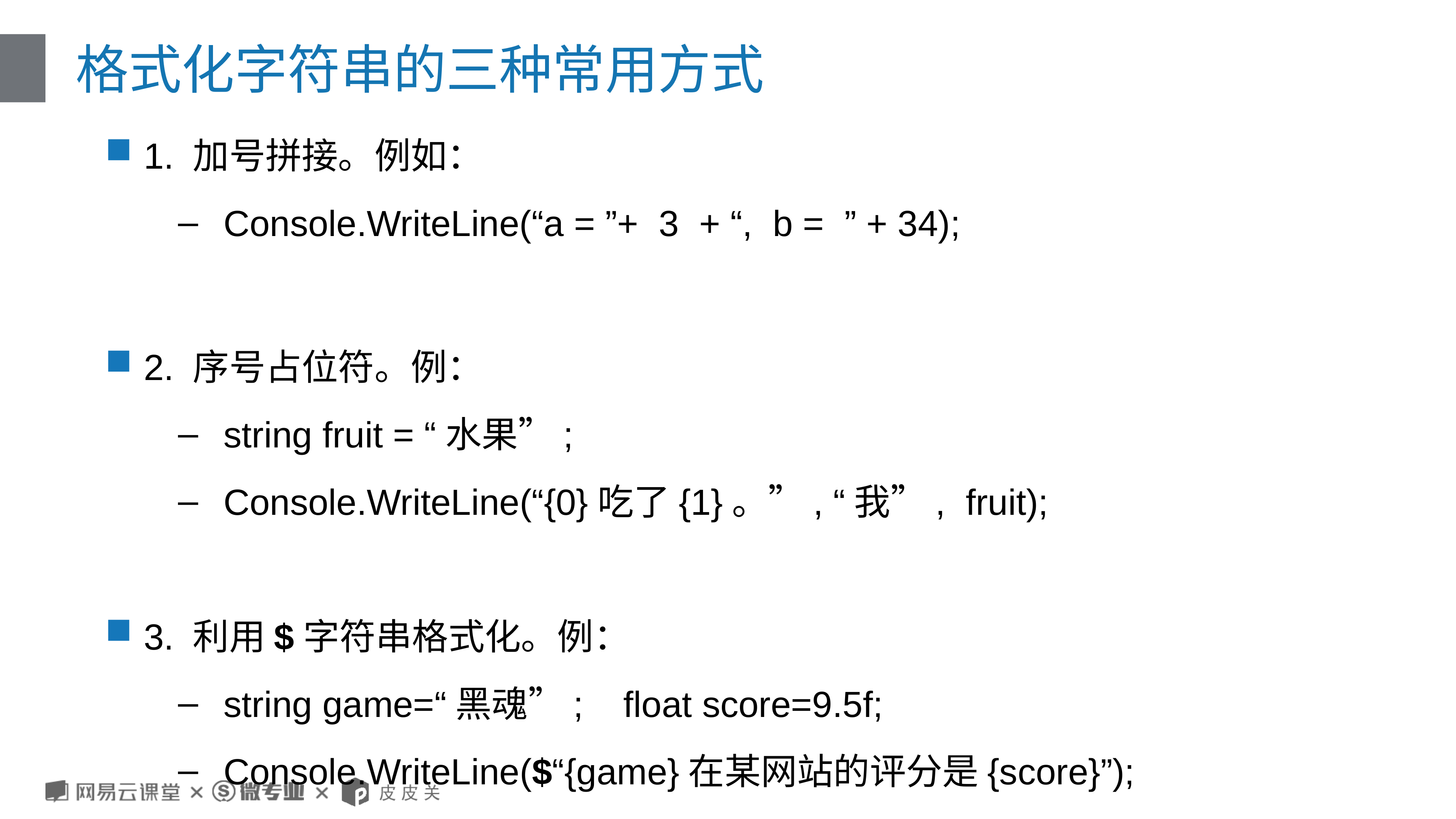

# 格式化字符串的三种常用方式
1. 加号拼接。例如：
Console.WriteLine(“a = ”+  3  + “,  b =  ” + 34);

2. 序号占位符。例：
string fruit = “水果”;
Console.WriteLine(“{0}吃了{1}。”, “我”,  fruit);

3. 利用$字符串格式化。例：
string game=“黑魂”;    float score=9.5f;
Console.WriteLine($“{game}在某网站的评分是{score}”);